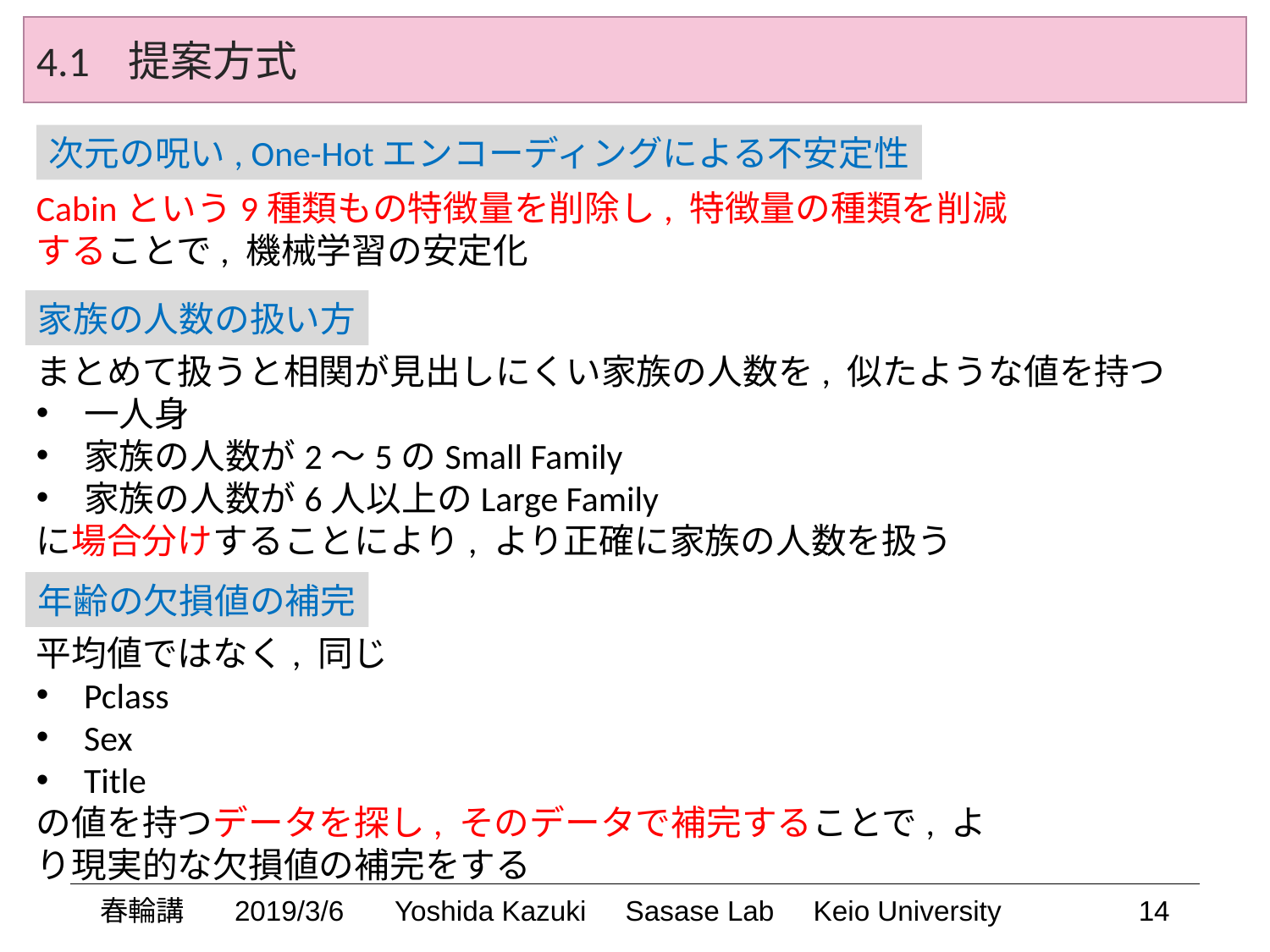

4.1   提案方式
次元の呪い, One-Hotエンコーディングによる不安定性
Cabinという9種類もの特徴量を削除し, 特徴量の種類を削減することで, 機械学習の安定化
家族の人数の扱い方
まとめて扱うと相関が見出しにくい家族の人数を, 似たような値を持つ
一人身
家族の人数が2〜5のSmall Family
家族の人数が6人以上のLarge Family
に場合分けすることにより, より正確に家族の人数を扱う
年齢の欠損値の補完
平均値ではなく, 同じ
Pclass
Sex
Title
の値を持つデータを探し, そのデータで補完することで, より現実的な欠損値の補完をする
春輪講     2019/3/6
14
Yoshida Kazuki     Sasase Lab     Keio University